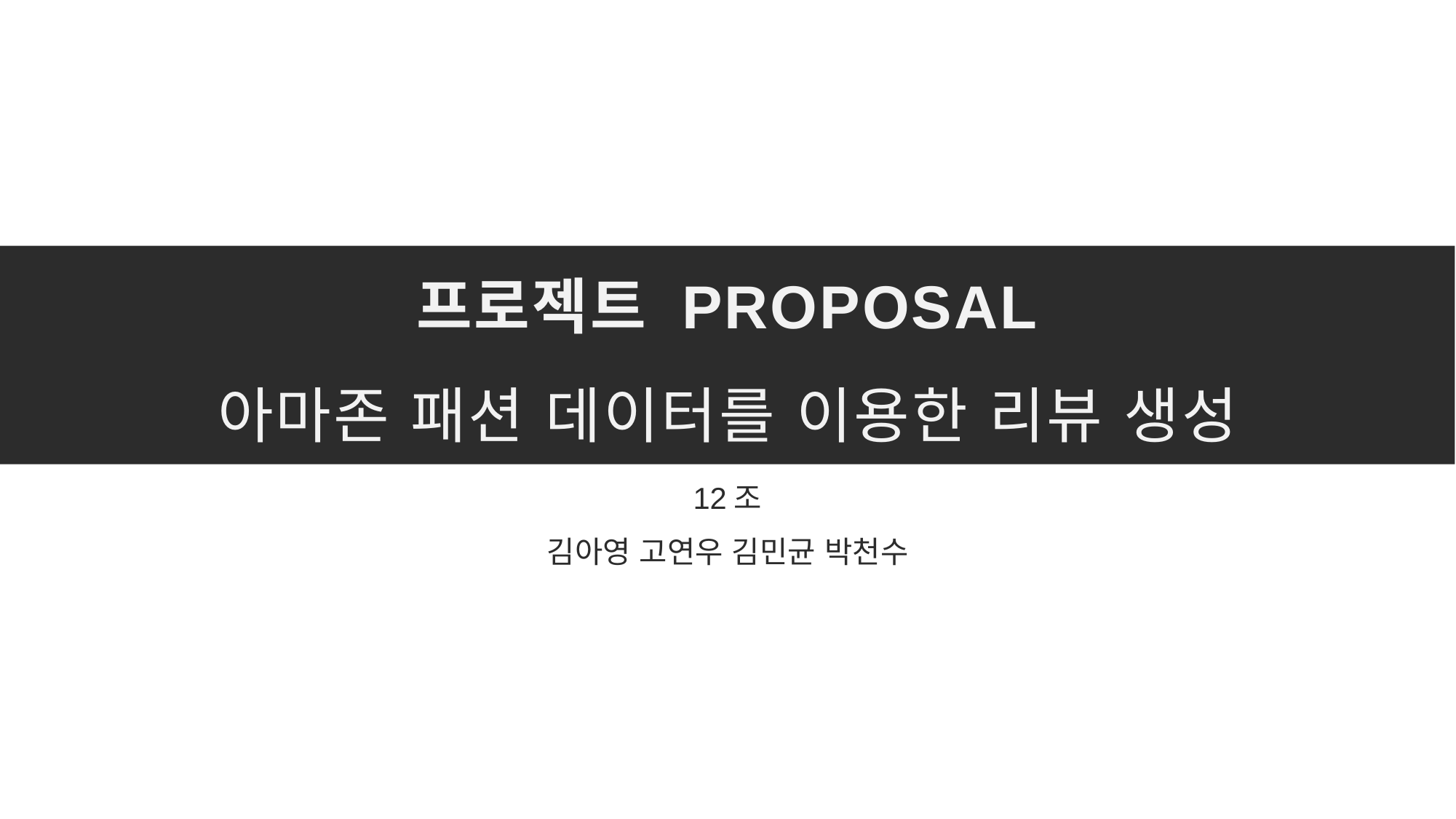

# 프로젝트 Proposal 아마존 패션 데이터를 이용한 리뷰 생성
12조
김아영 고연우 김민균 박천수